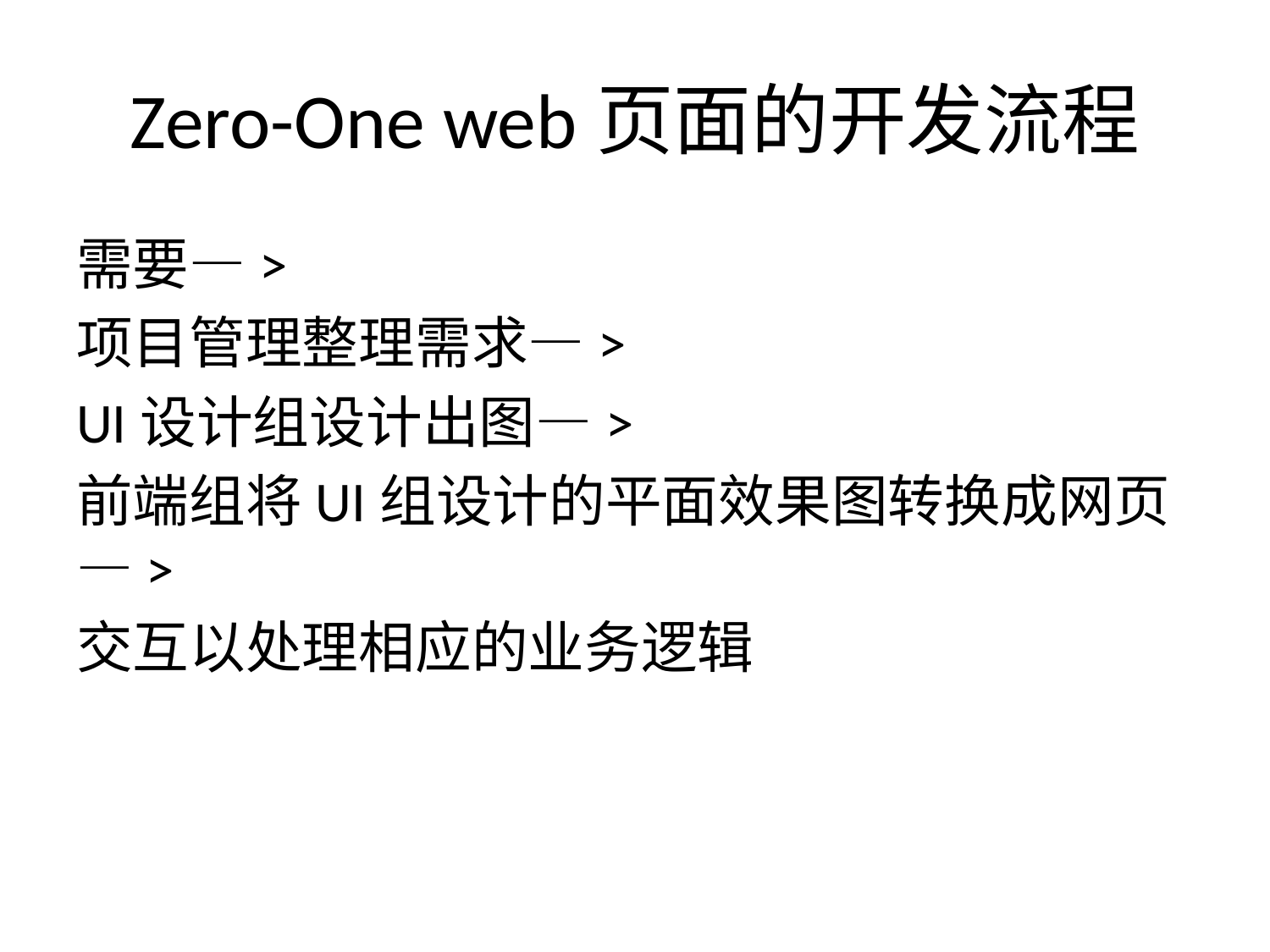

# Zero-One web页面的开发流程
需要—>
项目管理整理需求—>
UI设计组设计出图—>
前端组将UI组设计的平面效果图转换成网页—>
交互以处理相应的业务逻辑